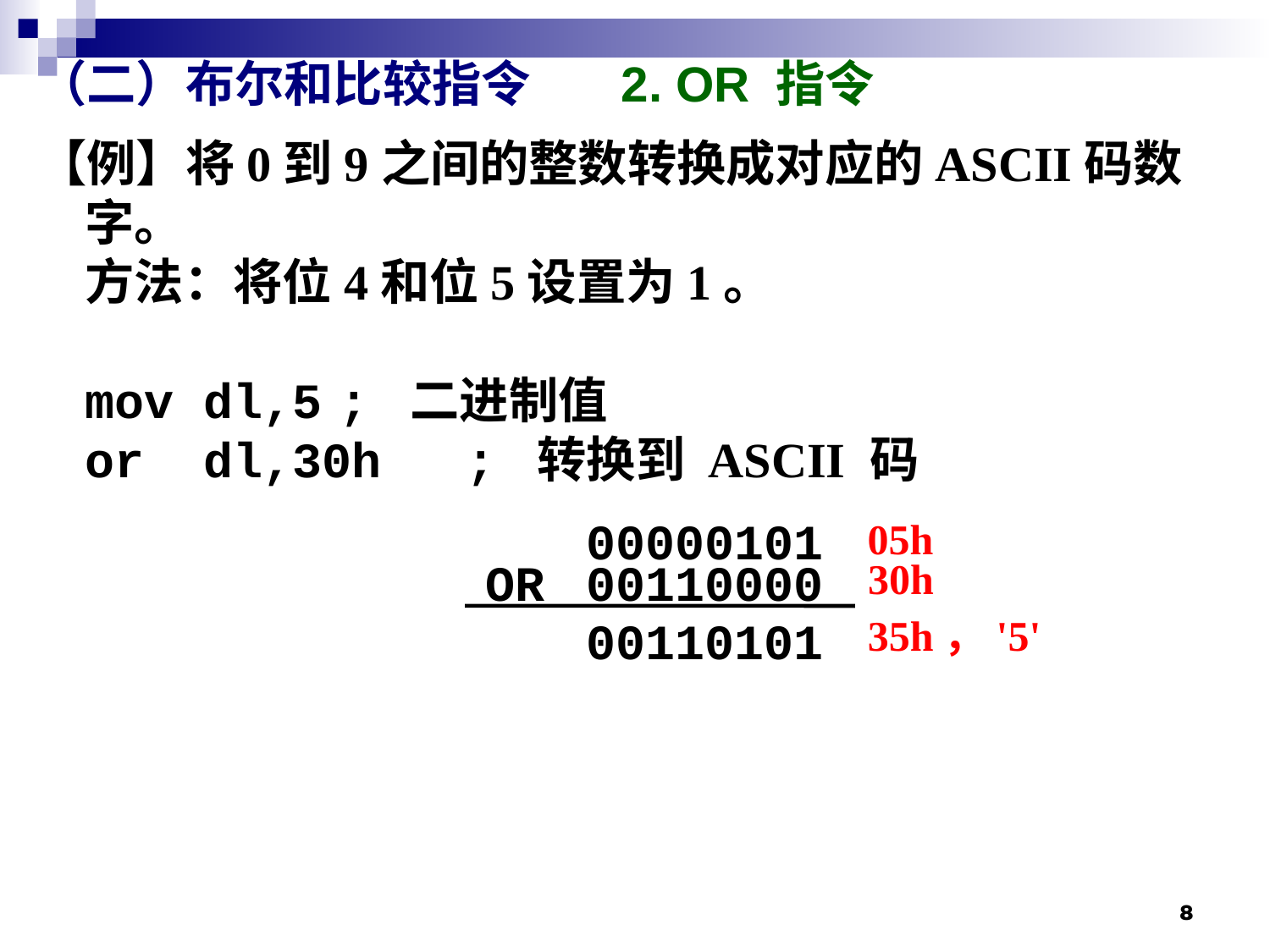

# （二）布尔和比较指令       2. OR 指令
【例】将0到9之间的整数转换成对应的ASCII码数字。
方法：将位4和位5设置为1。

	mov dl,5	; 二进制值
	or  dl,30h	; 转换到 ASCII 码
00000101
05h
OR
00110000
30h
35h，'5'
00110101

8